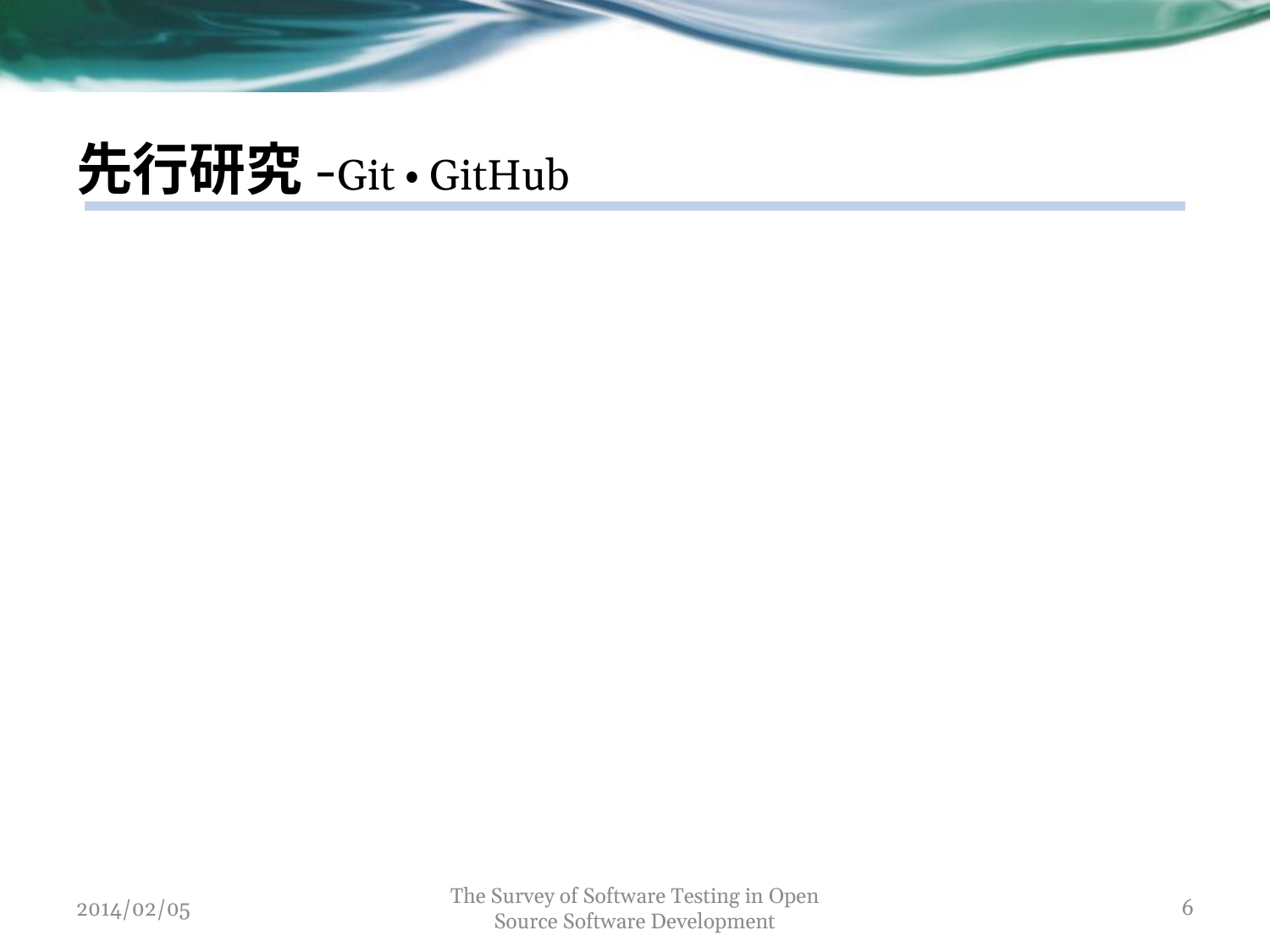

先行研究-Git・GitHub

2014/02/05
The Survey of Software Testing in Open Source Software Development
6